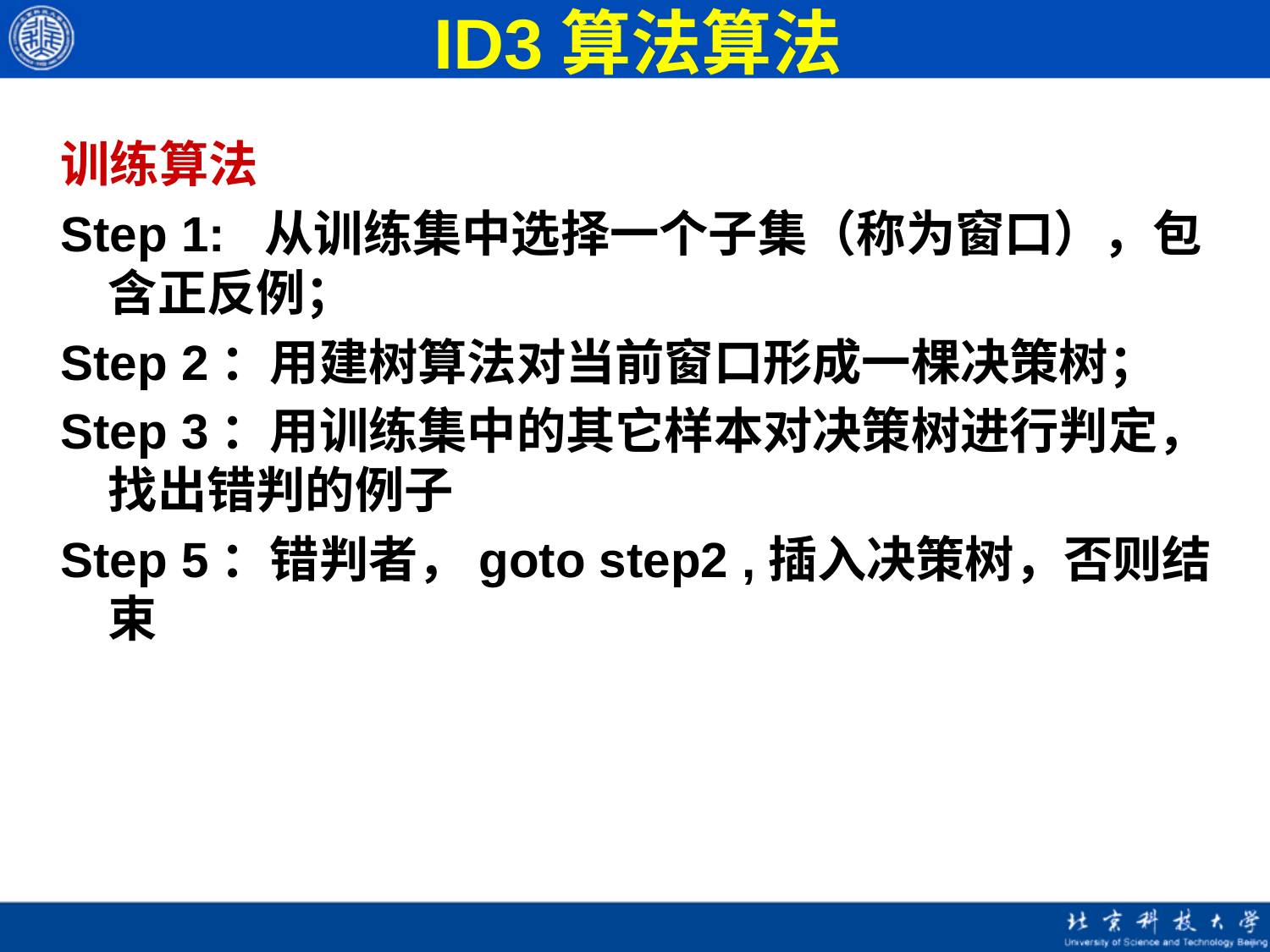

# ID3算法算法
训练算法
Step 1:  从训练集中选择一个子集（称为窗口），包含正反例；
Step 2：用建树算法对当前窗口形成一棵决策树；
Step 3：用训练集中的其它样本对决策树进行判定，找出错判的例子
Step 5：错判者，goto step2 ,插入决策树，否则结束